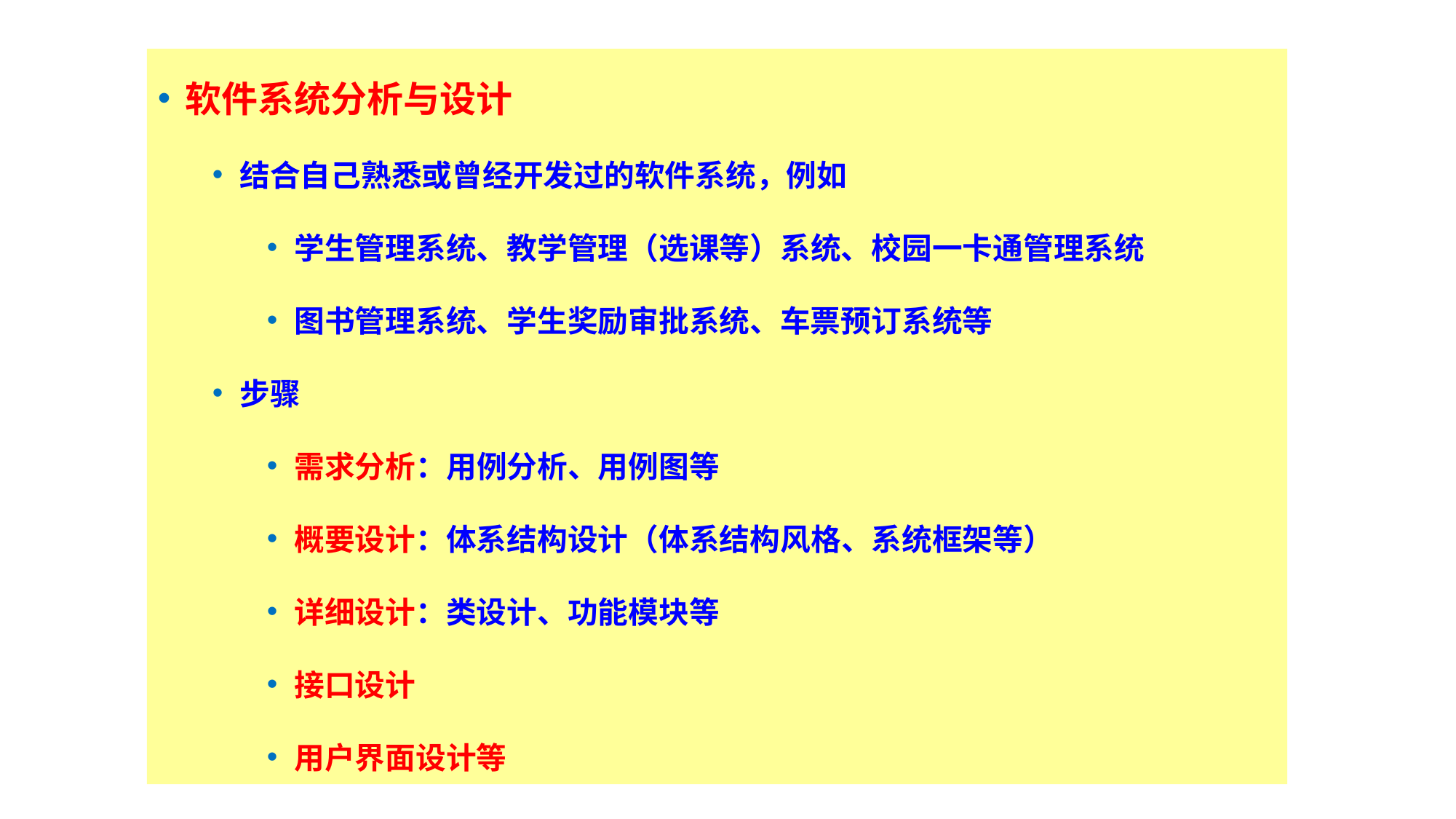

软件系统分析与设计
结合自己熟悉或曾经开发过的软件系统，例如
学生管理系统、教学管理（选课等）系统、校园一卡通管理系统
图书管理系统、学生奖励审批系统、车票预订系统等
步骤
需求分析：用例分析、用例图等
概要设计：体系结构设计（体系结构风格、系统框架等）
详细设计：类设计、功能模块等
接口设计
用户界面设计等